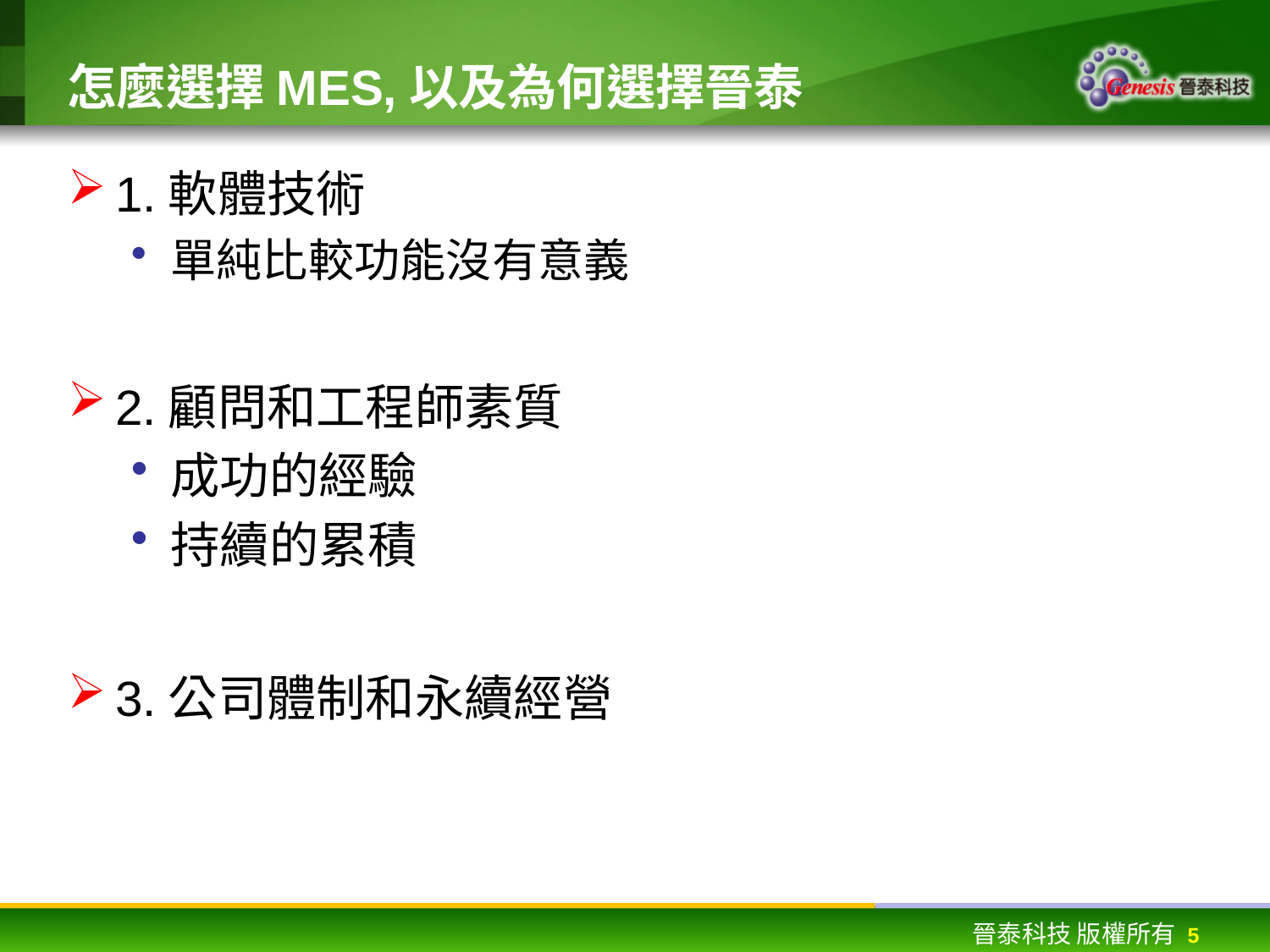

# 怎麼選擇MES,以及為何選擇晉泰
1.軟體技術
單純比較功能沒有意義

2.顧問和工程師素質
成功的經驗
持續的累積

3.公司體制和永續經營